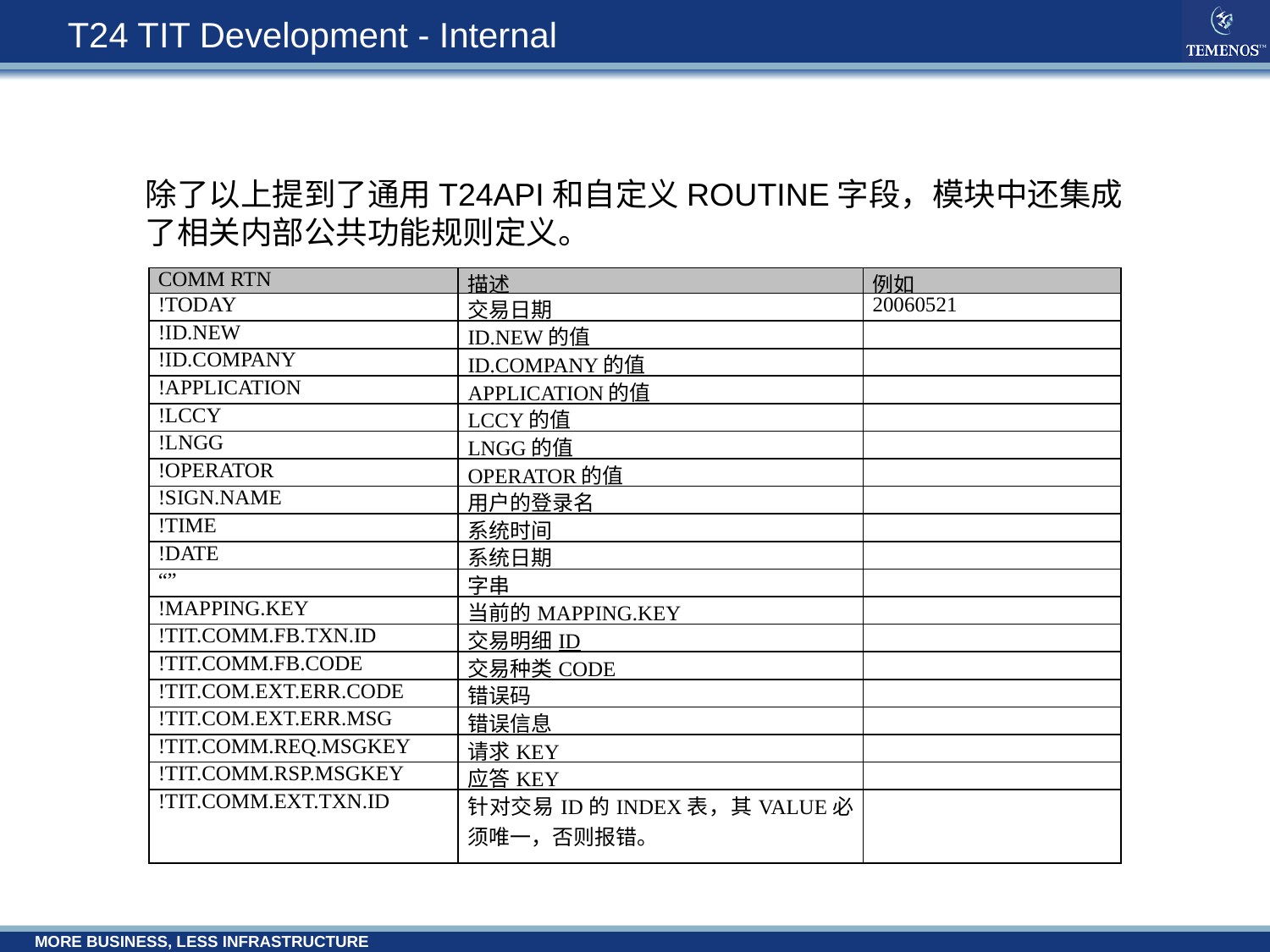

# T24 TIT Development - Internal
除了以上提到了通用T24API和自定义ROUTINE字段，模块中还集成了相关内部公共功能规则定义。
| COMM RTN | 描述 | 例如 |
| --- | --- | --- |
| !TODAY | 交易日期 | 20060521 |
| !ID.NEW | ID.NEW的值 |  |
| !ID.COMPANY | ID.COMPANY的值 |  |
| !APPLICATION | APPLICATION的值 |  |
| !LCCY | LCCY的值 |  |
| !LNGG | LNGG的值 |  |
| !OPERATOR | OPERATOR的值 |  |
| !SIGN.NAME | 用户的登录名 |  |
| !TIME | 系统时间 |  |
| !DATE | 系统日期 |  |
| “” | 字串 |  |
| !MAPPING.KEY | 当前的MAPPING.KEY |  |
| !TIT.COMM.FB.TXN.ID | 交易明细ID |  |
| !TIT.COMM.FB.CODE | 交易种类CODE |  |
| !TIT.COM.EXT.ERR.CODE | 错误码 |  |
| !TIT.COM.EXT.ERR.MSG | 错误信息 |  |
| !TIT.COMM.REQ.MSGKEY | 请求KEY |  |
| !TIT.COMM.RSP.MSGKEY | 应答KEY |  |
| !TIT.COMM.EXT.TXN.ID | 针对交易ID的INDEX表，其VALUE必须唯一，否则报错。 |  |